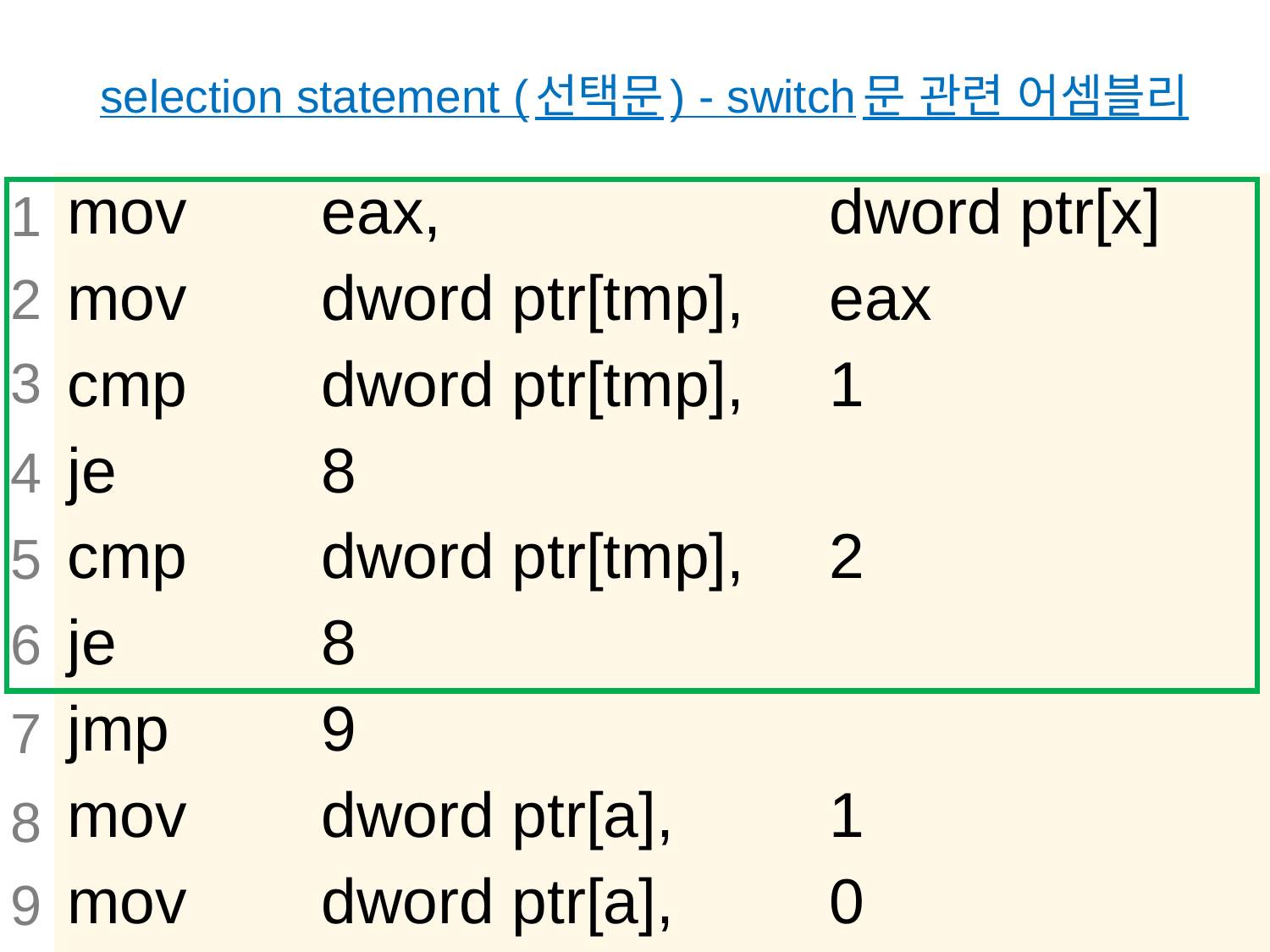

# selection statement (선택문) - switch문 관련 어셈블리
mov		eax,				dword ptr[x]
mov		dword ptr[tmp],	eax
cmp		dword ptr[tmp],	1
je		8
cmp		dword ptr[tmp],	2
je		8
jmp		9
mov		dword ptr[a],		1
mov		dword ptr[a],		0

1
2
3
4
5
6
7
8
9